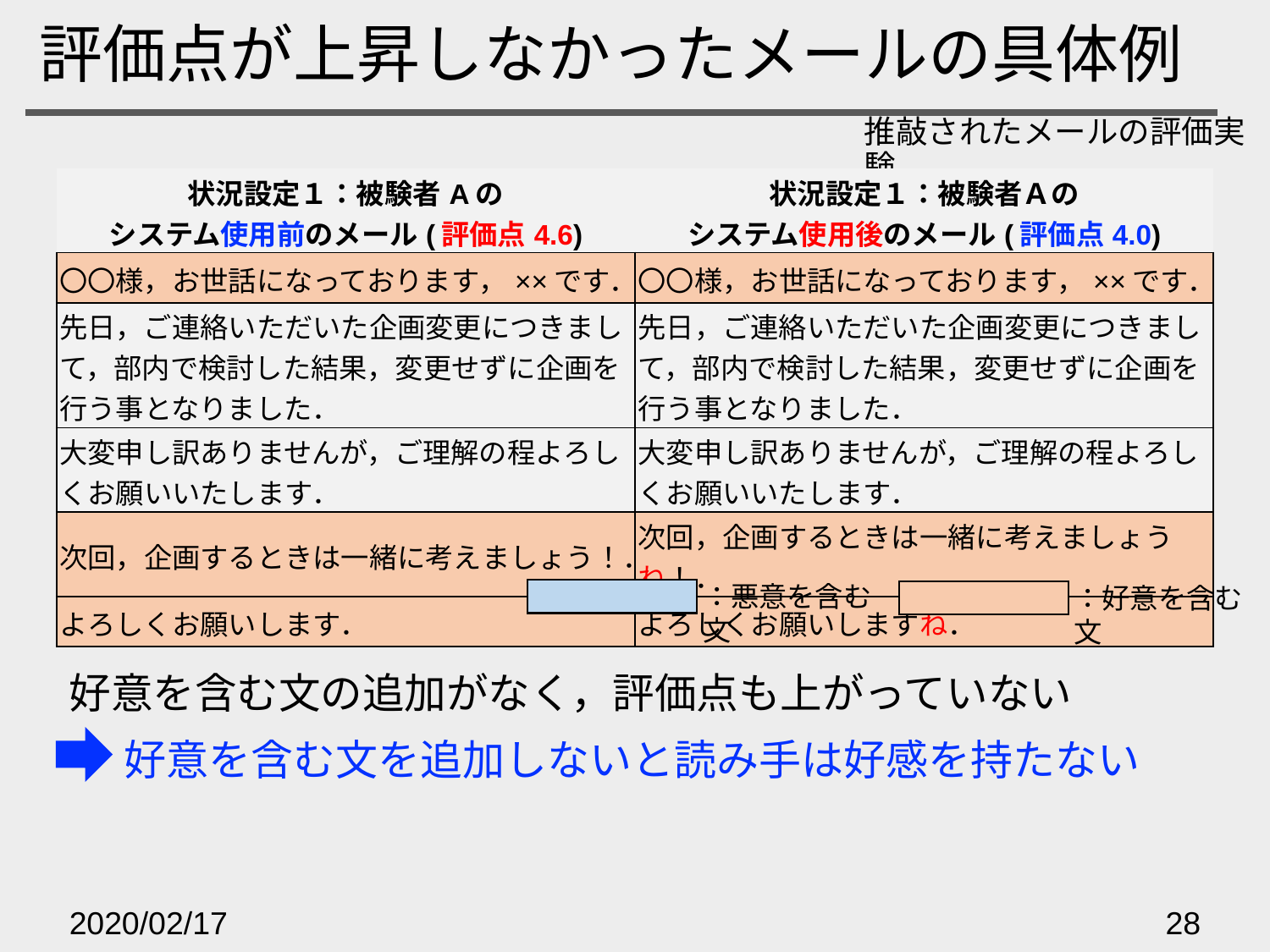

# 評価点が上昇しなかったメールの具体例
推敲されたメールの評価実験

| 状況設定１：被験者Aの システム使用前のメール(評価点4.6) | 状況設定１：被験者Ａの システム使用後のメール(評価点4.0) |
| --- | --- |
| 〇〇様，お世話になっております，××です． | 〇〇様，お世話になっております，××です． |
| 先日，ご連絡いただいた企画変更につきまして，部内で検討した結果，変更せずに企画を行う事となりました． | 先日，ご連絡いただいた企画変更につきまして，部内で検討した結果，変更せずに企画を行う事となりました． |
| 大変申し訳ありませんが，ご理解の程よろしくお願いいたします． | 大変申し訳ありませんが，ご理解の程よろしくお願いいたします． |
| 次回，企画するときは一緒に考えましょう！． | 次回，企画するときは一緒に考えましょうね！． |
| よろしくお願いします． | よろしくお願いしますね． |
：悪意を含む文

：好意を含む文

好意を含む文の追加がなく，評価点も上がっていない
好意を含む文を追加しないと読み手は好感を持たない

2020/02/17
28